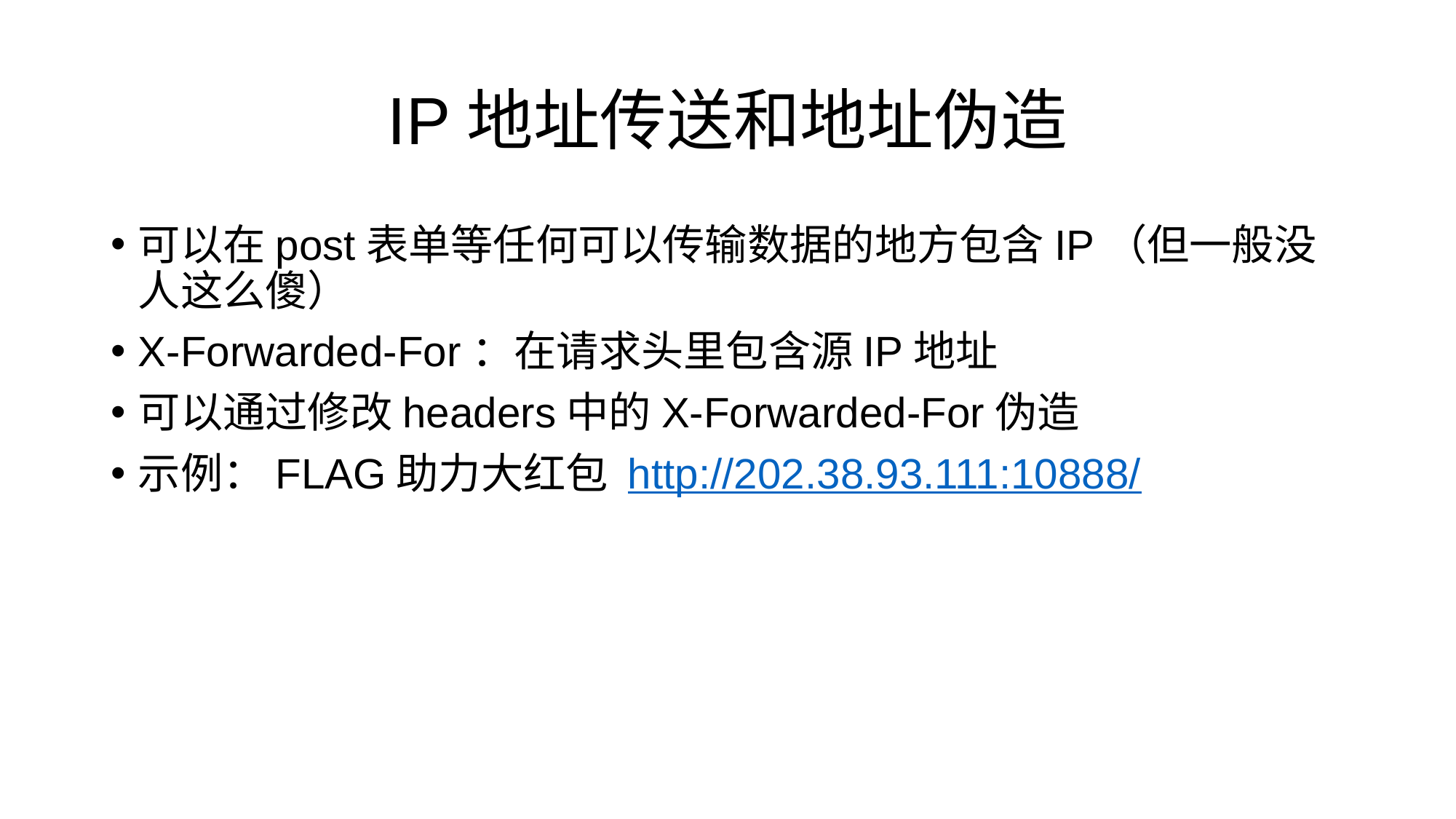

# IP地址传送和地址伪造
可以在post表单等任何可以传输数据的地方包含IP（但一般没人这么傻）
X-Forwarded-For：在请求头里包含源IP地址
可以通过修改headers中的X-Forwarded-For伪造
示例：FLAG助力大红包 http://202.38.93.111:10888/